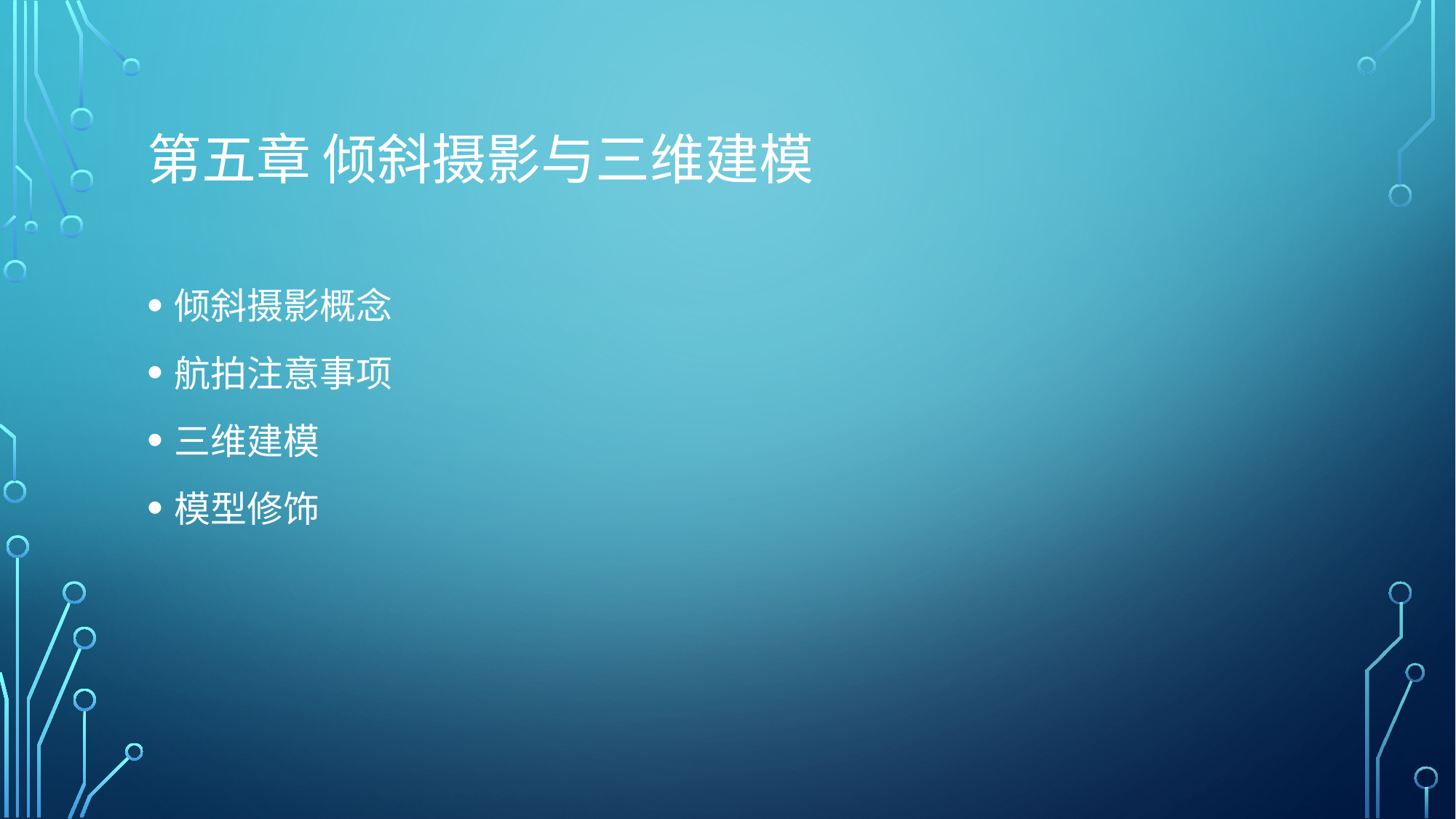

# 第五章 倾斜摄影与三维建模
倾斜摄影概念
航拍注意事项
三维建模
模型修饰